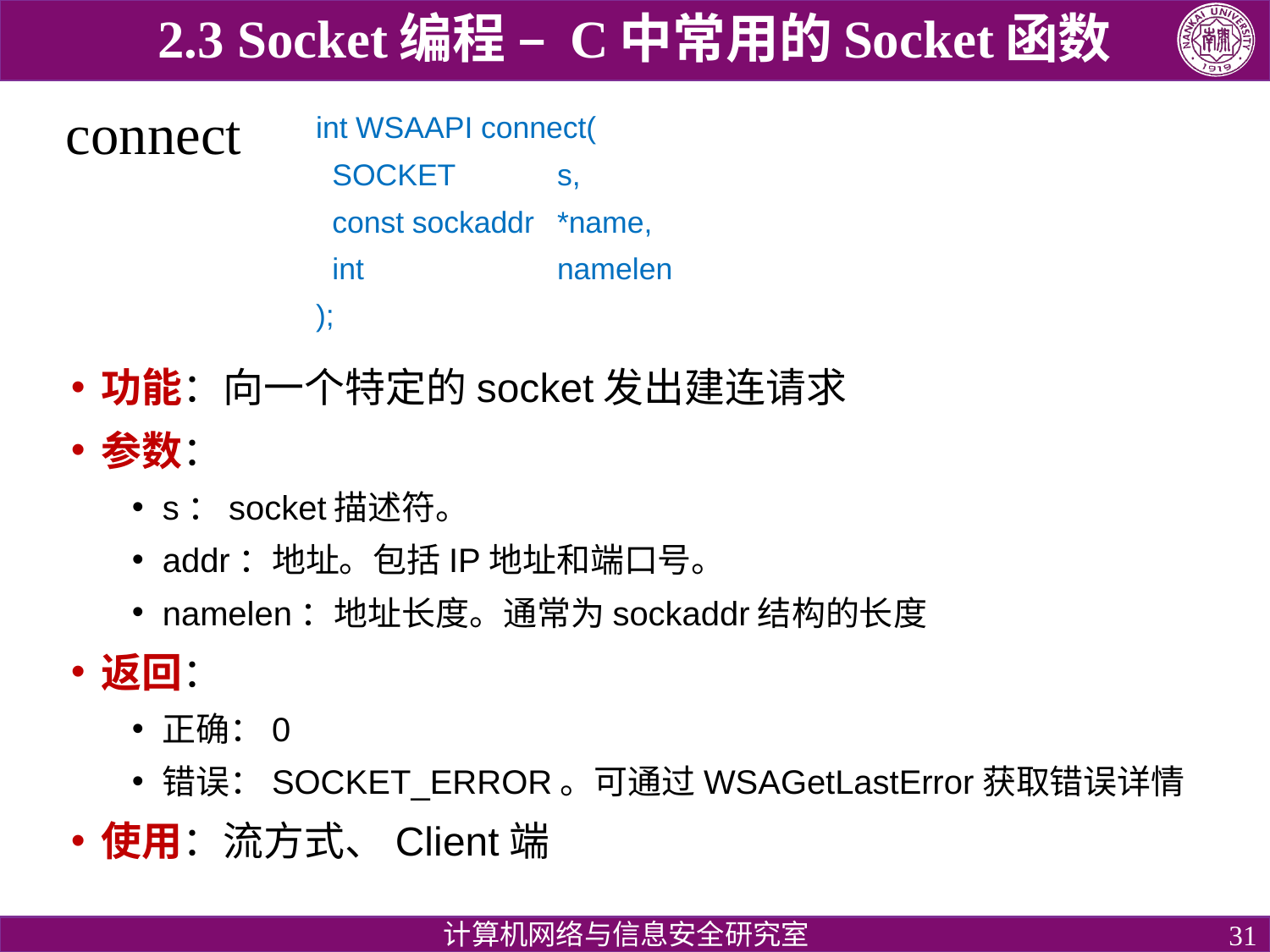

2.3 Socket编程 – C中常用的Socket函数
int WSAAPI connect(
  SOCKET         	s,
  const sockaddr 	*name,
  int            	namelen
);
# connect
功能：向一个特定的socket发出建连请求
参数：
s：socket描述符。
addr：地址。包括IP地址和端口号。
namelen：地址长度。通常为sockaddr结构的长度
返回：
正确：0
错误：SOCKET_ERROR。可通过WSAGetLastError获取错误详情
使用：流方式、Client端